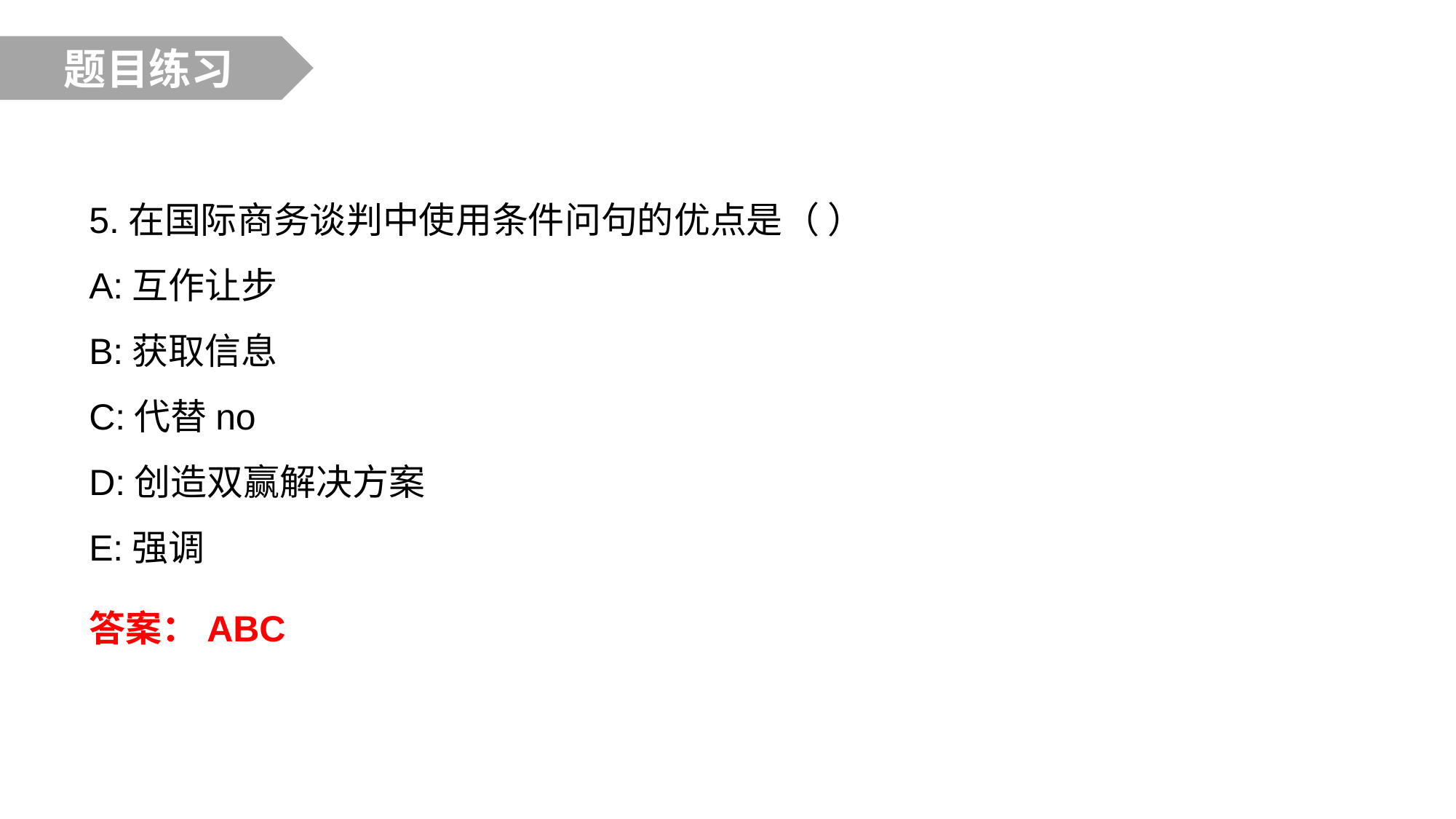

题目练习
5.在国际商务谈判中使用条件问句的优点是（ ）
A:互作让步
B:获取信息
C:代替no
D:创造双赢解决方案
E:强调
答案：ABC